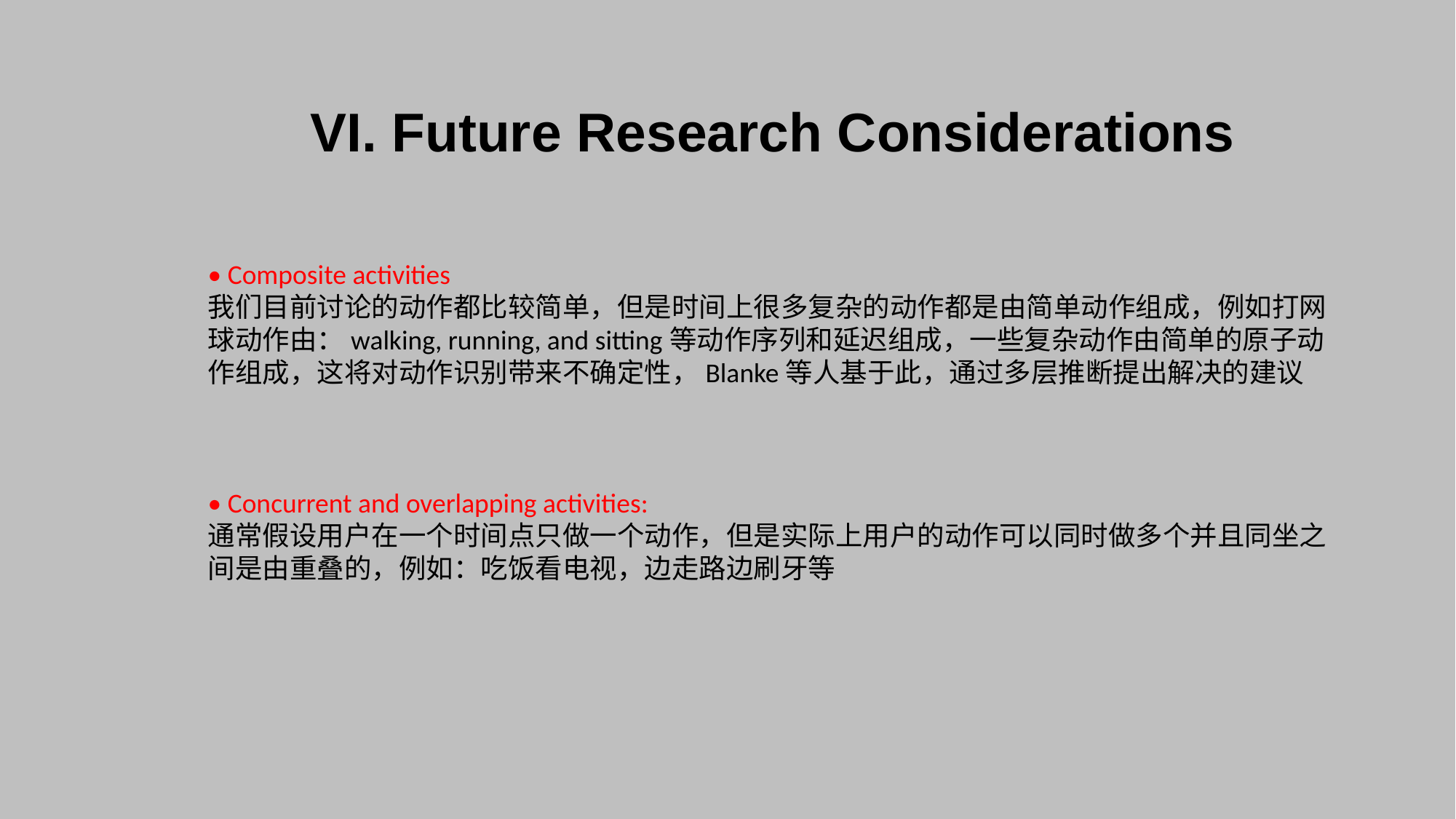

VI. Future Research Considerations
• Composite activities
我们目前讨论的动作都比较简单，但是时间上很多复杂的动作都是由简单动作组成，例如打网球动作由：walking, running, and sitting等动作序列和延迟组成，一些复杂动作由简单的原子动作组成，这将对动作识别带来不确定性，Blanke等人基于此，通过多层推断提出解决的建议
• Concurrent and overlapping activities:
通常假设用户在一个时间点只做一个动作，但是实际上用户的动作可以同时做多个并且同坐之间是由重叠的，例如：吃饭看电视，边走路边刷牙等